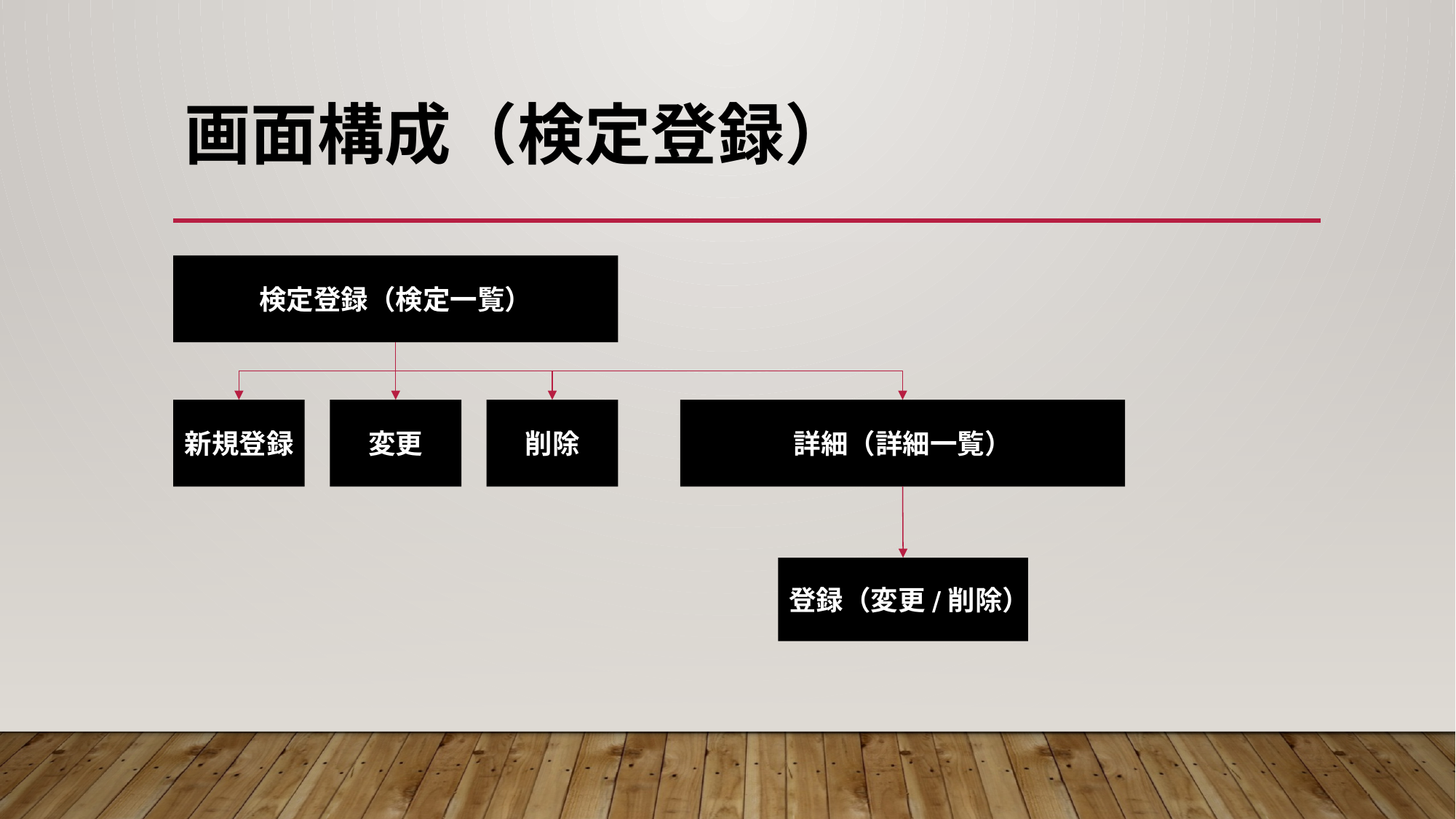

# 画面構成（検定登録）
検定登録（検定一覧）
変更
新規登録
詳細（詳細一覧）
削除
登録（変更/削除）